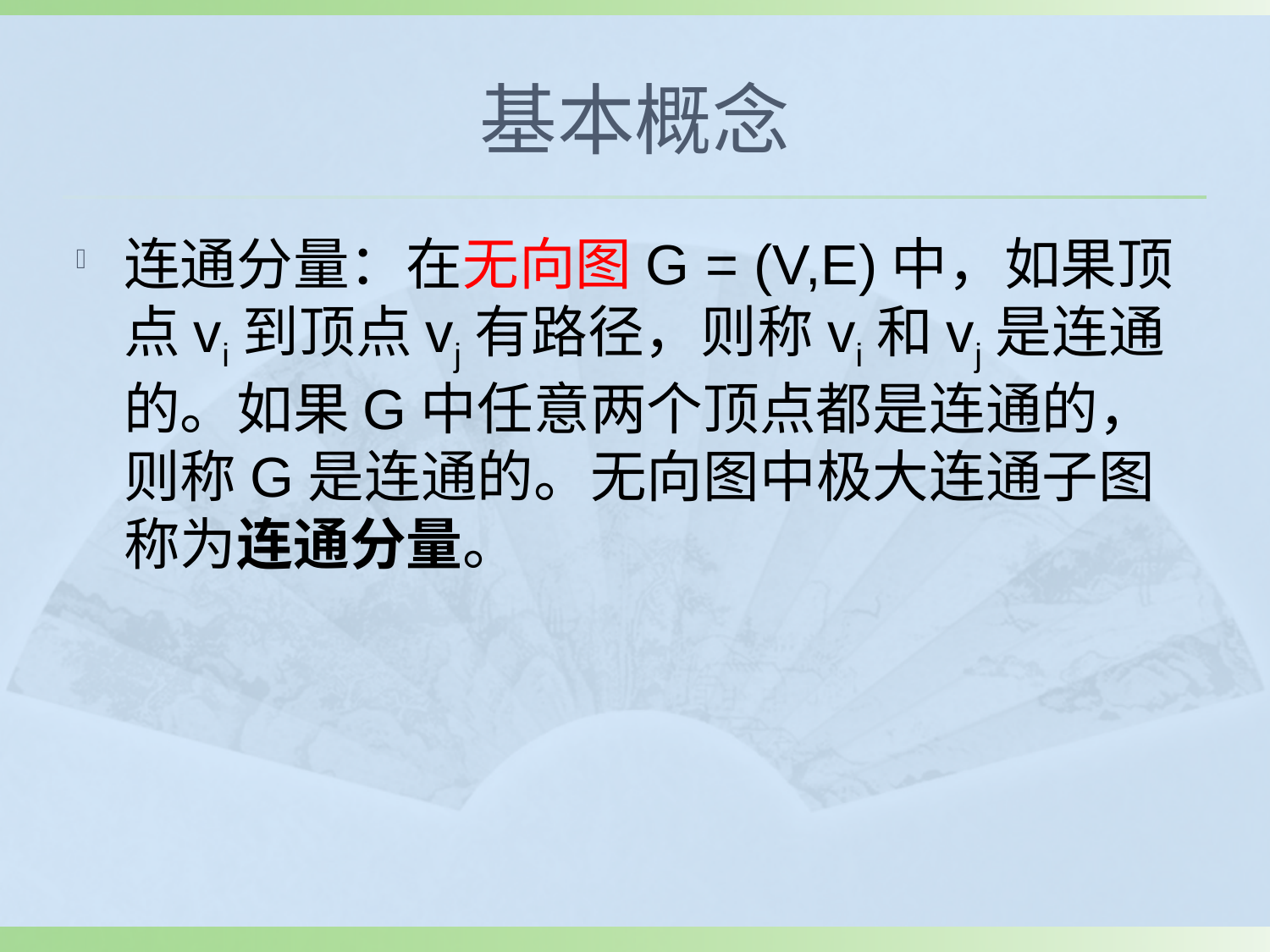

# 基本概念
连通分量：在无向图G = (V,E)中，如果顶点vi到顶点vj有路径，则称vi和vj是连通的。如果G中任意两个顶点都是连通的，则称G是连通的。无向图中极大连通子图称为连通分量。